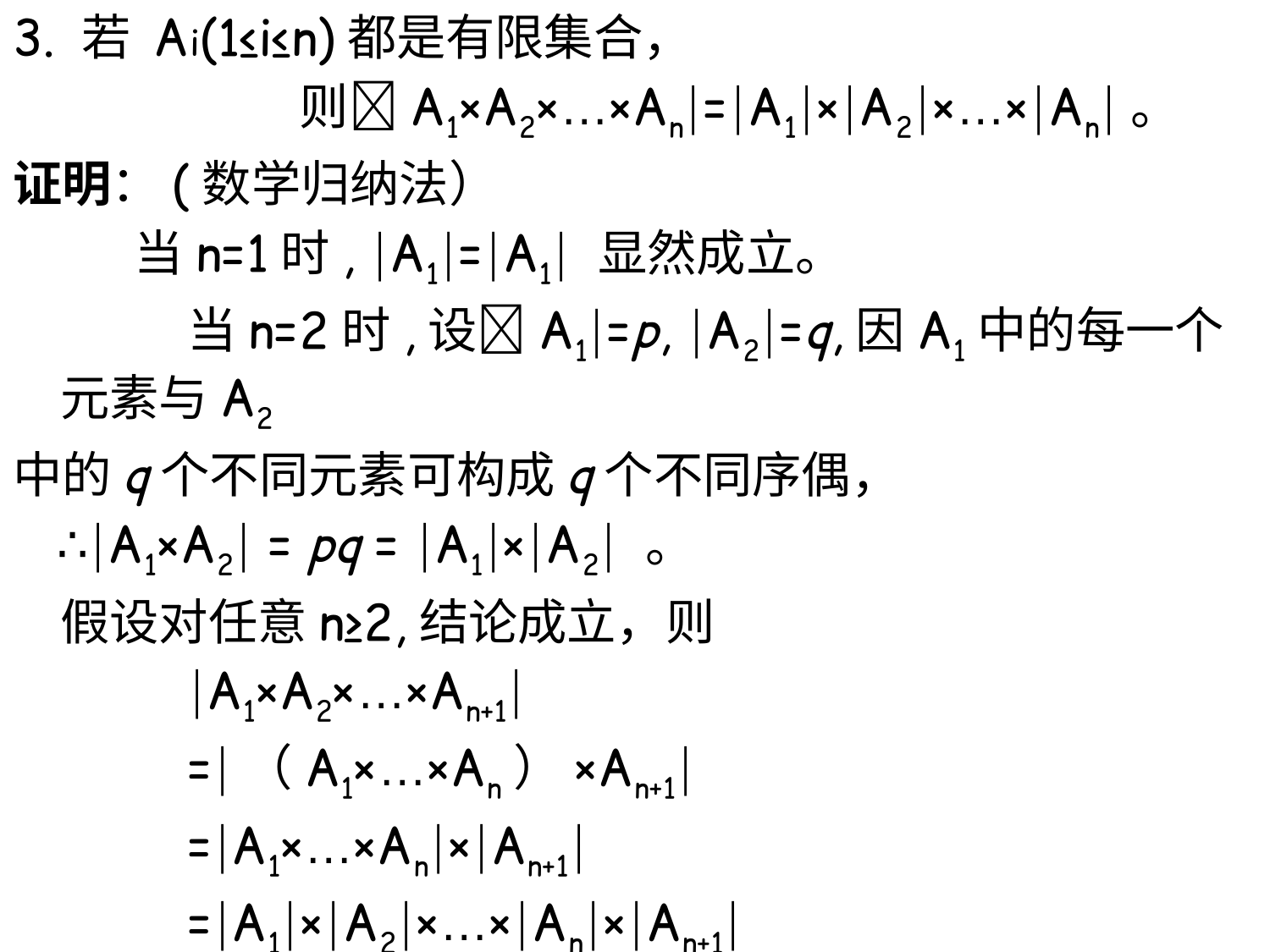

3. 若 Ai(1≤i≤n)都是有限集合，
                         则|A1×A2×…×An|=|A1|×|A2|×…×|An|。
证明：(数学归纳法）
          当n=1时, |A1|=|A1| 显然成立。
		当n=2时,设|A1|=p, |A2|=q,因A1中的每一个元素与A2
中的q个不同元素可构成q个不同序偶，
   ∴|A1×A2| = pq = |A1|×|A2| 。
	假设对任意n≥2,结论成立，则
		|A1×A2×…×An+1|
		=|（A1×…×An）×An+1|
		=|A1×…×An|×|An+1|
		=|A1|×|A2|×…×|An|×|An+1|